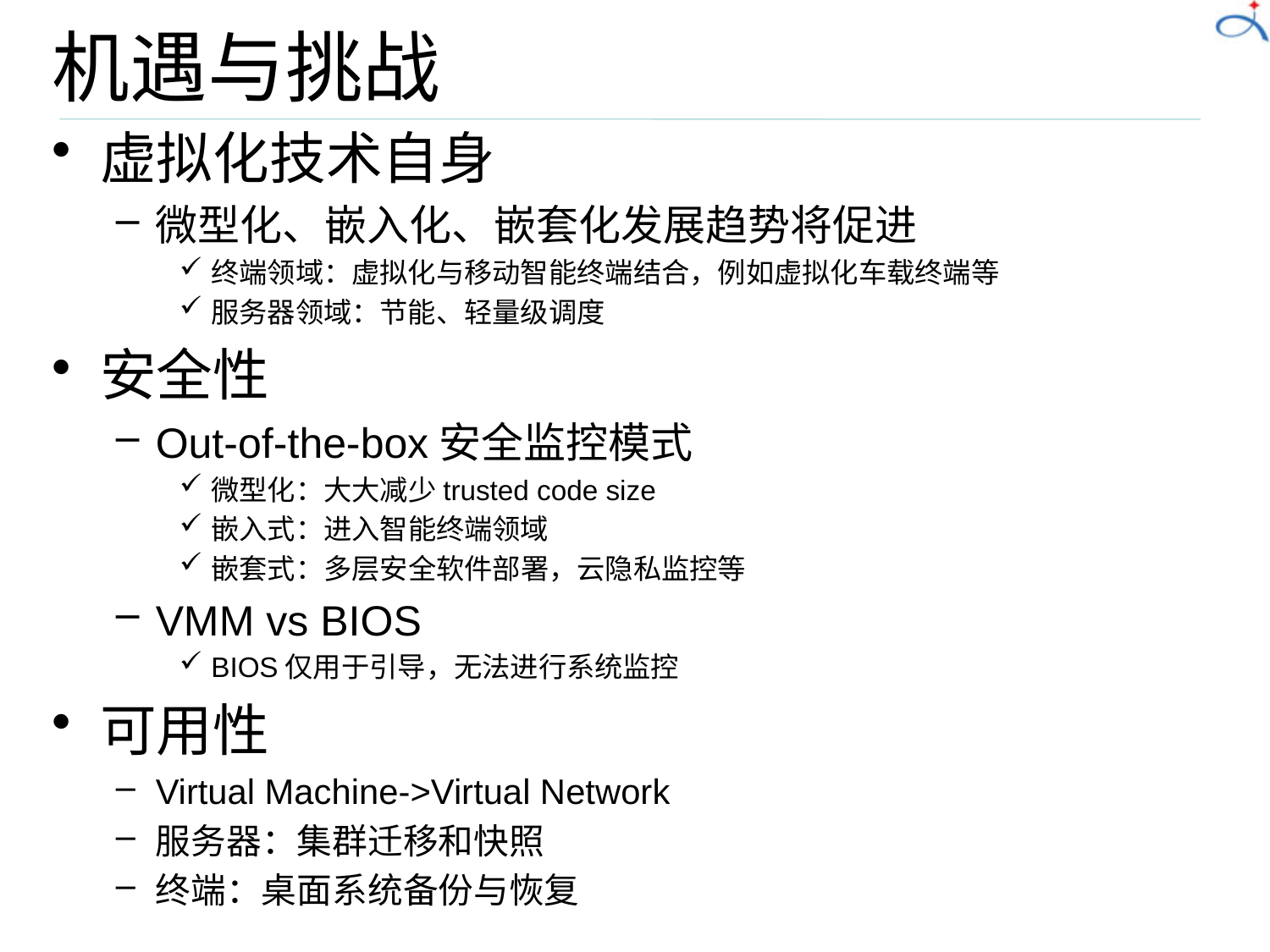

# 机遇与挑战
虚拟化技术自身
微型化、嵌入化、嵌套化发展趋势将促进
终端领域：虚拟化与移动智能终端结合，例如虚拟化车载终端等
服务器领域：节能、轻量级调度
安全性
Out-of-the-box安全监控模式
微型化：大大减少trusted code size
嵌入式：进入智能终端领域
嵌套式：多层安全软件部署，云隐私监控等
VMM vs BIOS
BIOS仅用于引导，无法进行系统监控
可用性
Virtual Machine->Virtual Network
服务器：集群迁移和快照
终端：桌面系统备份与恢复